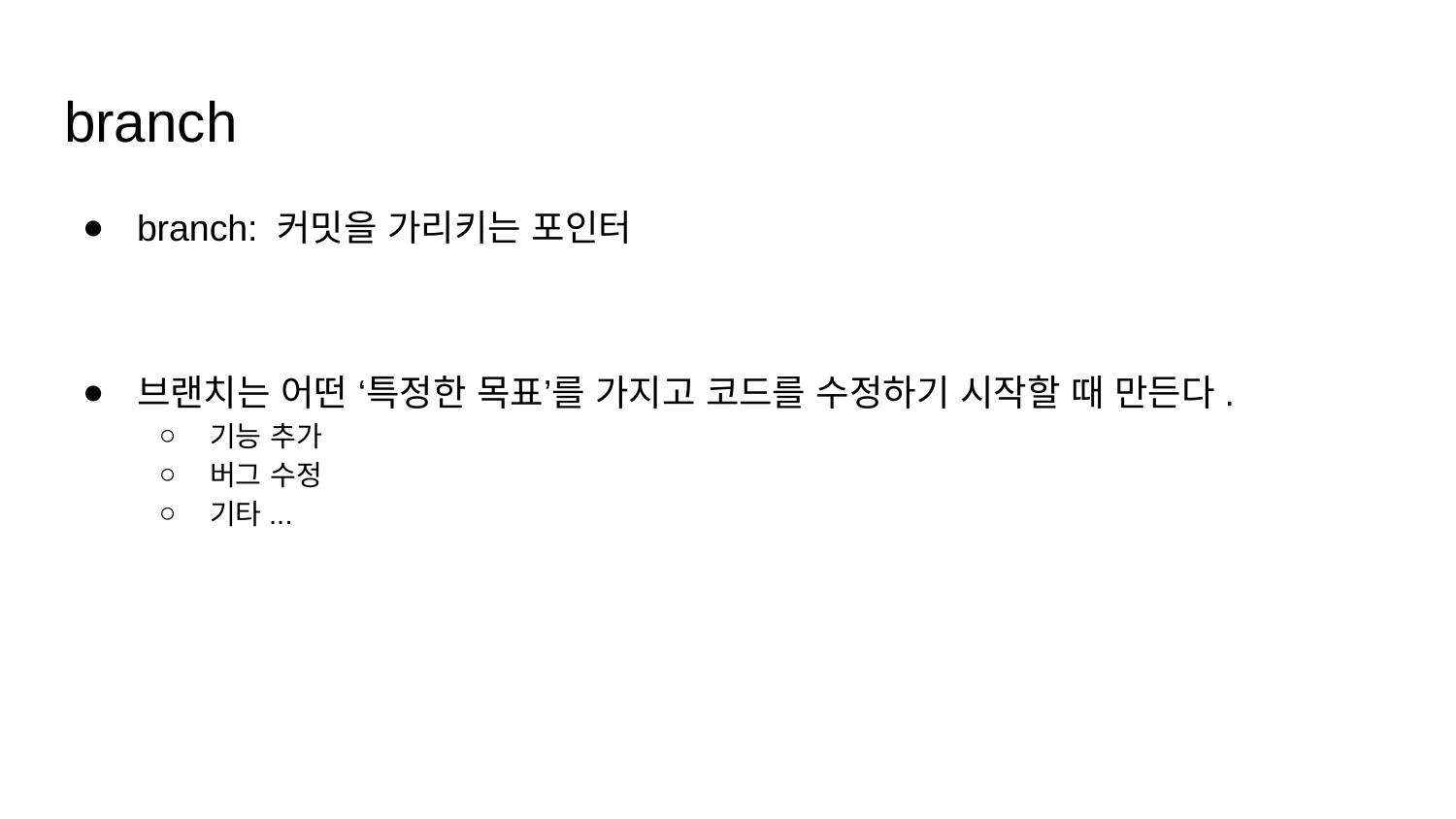

# branch
branch: 커밋을 가리키는 포인터

브랜치는 어떤 ‘특정한 목표’를 가지고 코드를 수정하기 시작할 때 만든다.
기능 추가
버그 수정
기타...